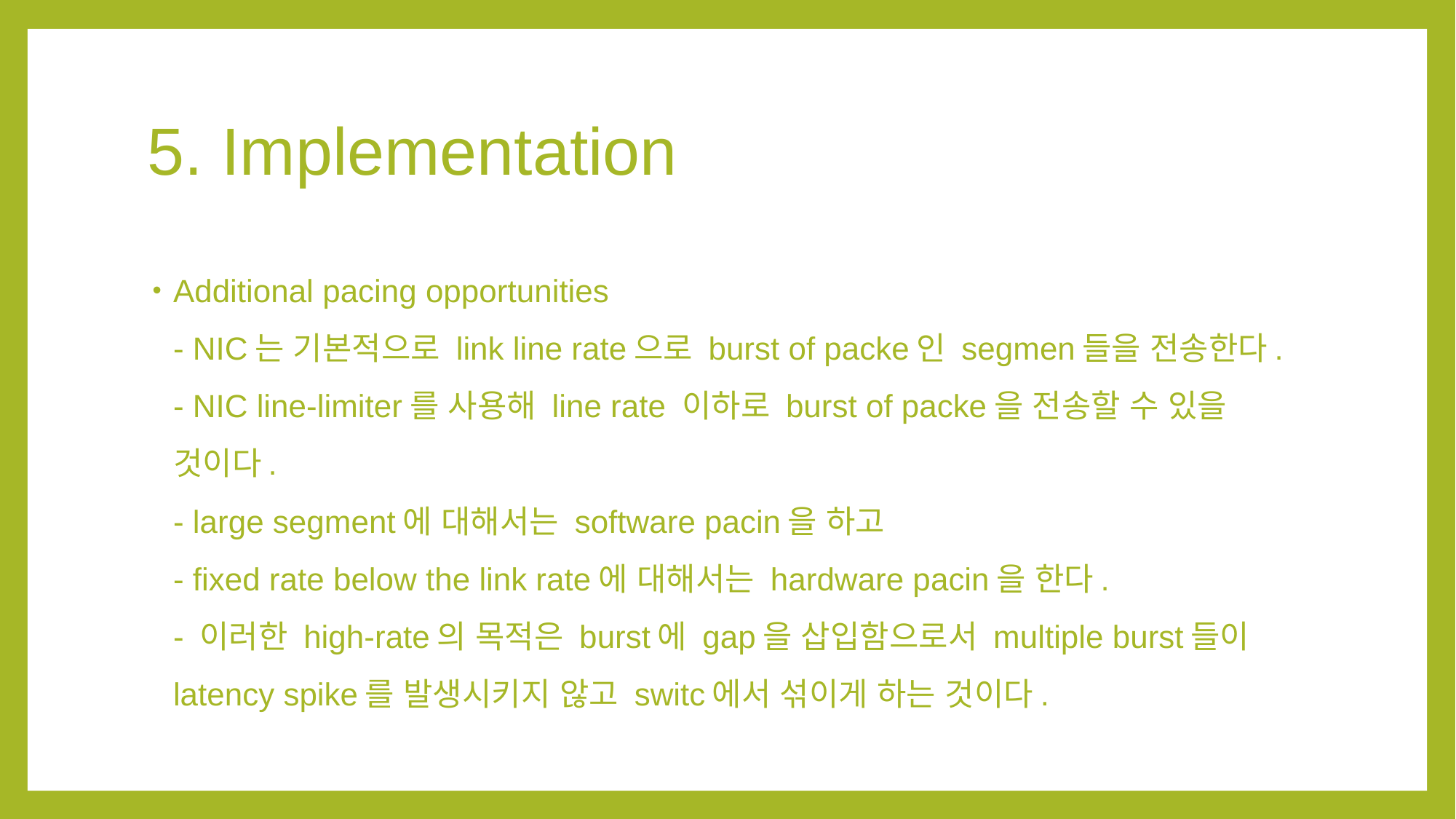

# 5. Implementation
Additional pacing opportunities
- NIC는 기본적으로 link line rate으로 burst of packe인 segmen들을 전송한다.
- NIC line-limiter를 사용해 line rate 이하로 burst of packe을 전송할 수 있을 것이다.
- large segment에 대해서는 software pacin을 하고
- fixed rate below the link rate에 대해서는 hardware pacin을 한다.
- 이러한 high-rate의 목적은 burst에 gap을 삽입함으로서 multiple burst들이 latency spike를 발생시키지 않고 switc에서 섞이게 하는 것이다.